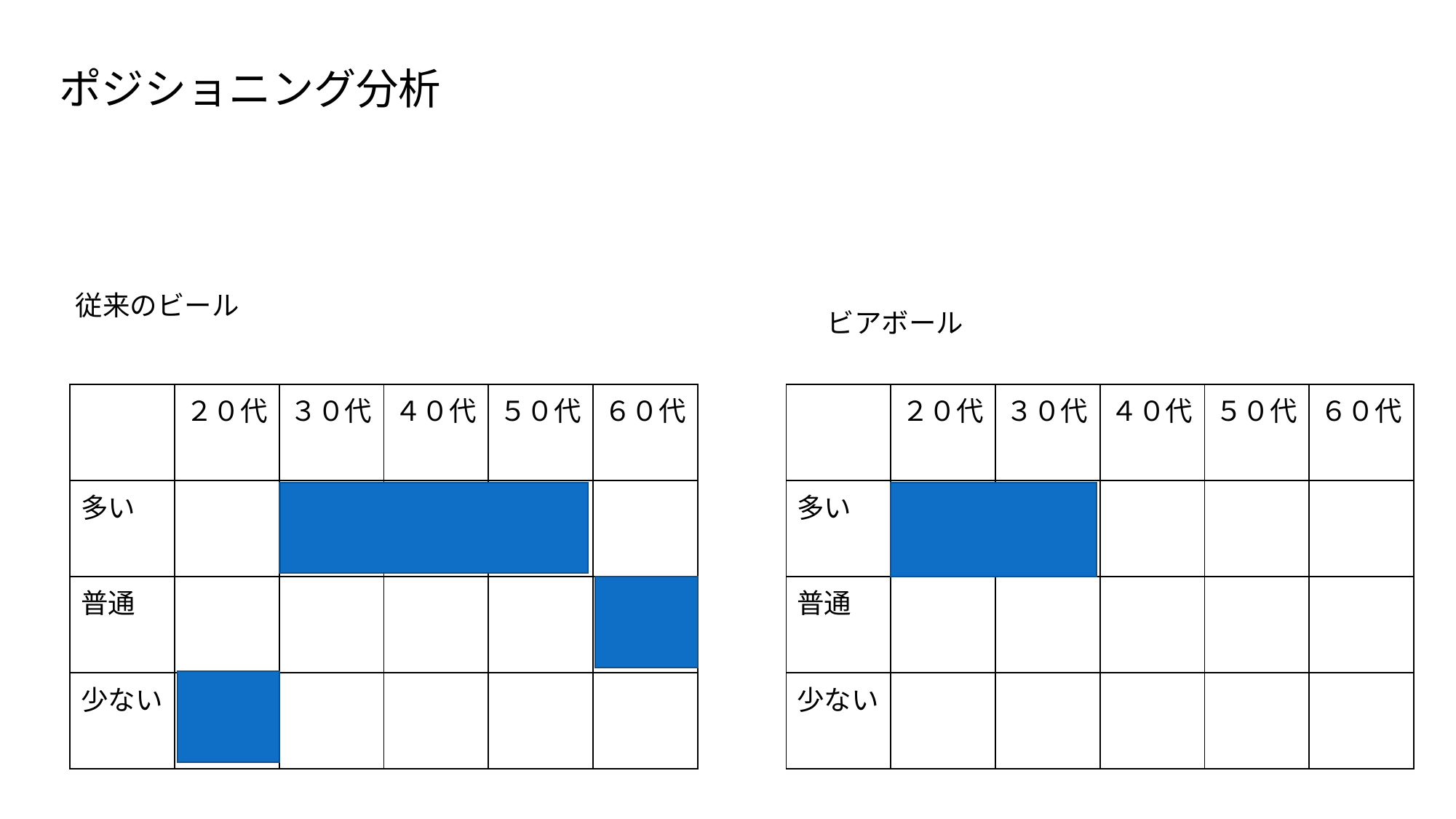

ポジショニング分析
従来のビール
ビアボール
|  | ２０代 | ３０代 | ４０代 | ５０代 | ６０代 |
| --- | --- | --- | --- | --- | --- |
| 多い |  |  |  |  |  |
| 普通 |  |  |  |  |  |
| 少ない |  |  |  |  |  |
|  | ２０代 | ３０代 | ４０代 | ５０代 | ６０代 |
| --- | --- | --- | --- | --- | --- |
| 多い |  |  |  |  |  |
| 普通 |  |  |  |  |  |
| 少ない |  |  |  |  |  |